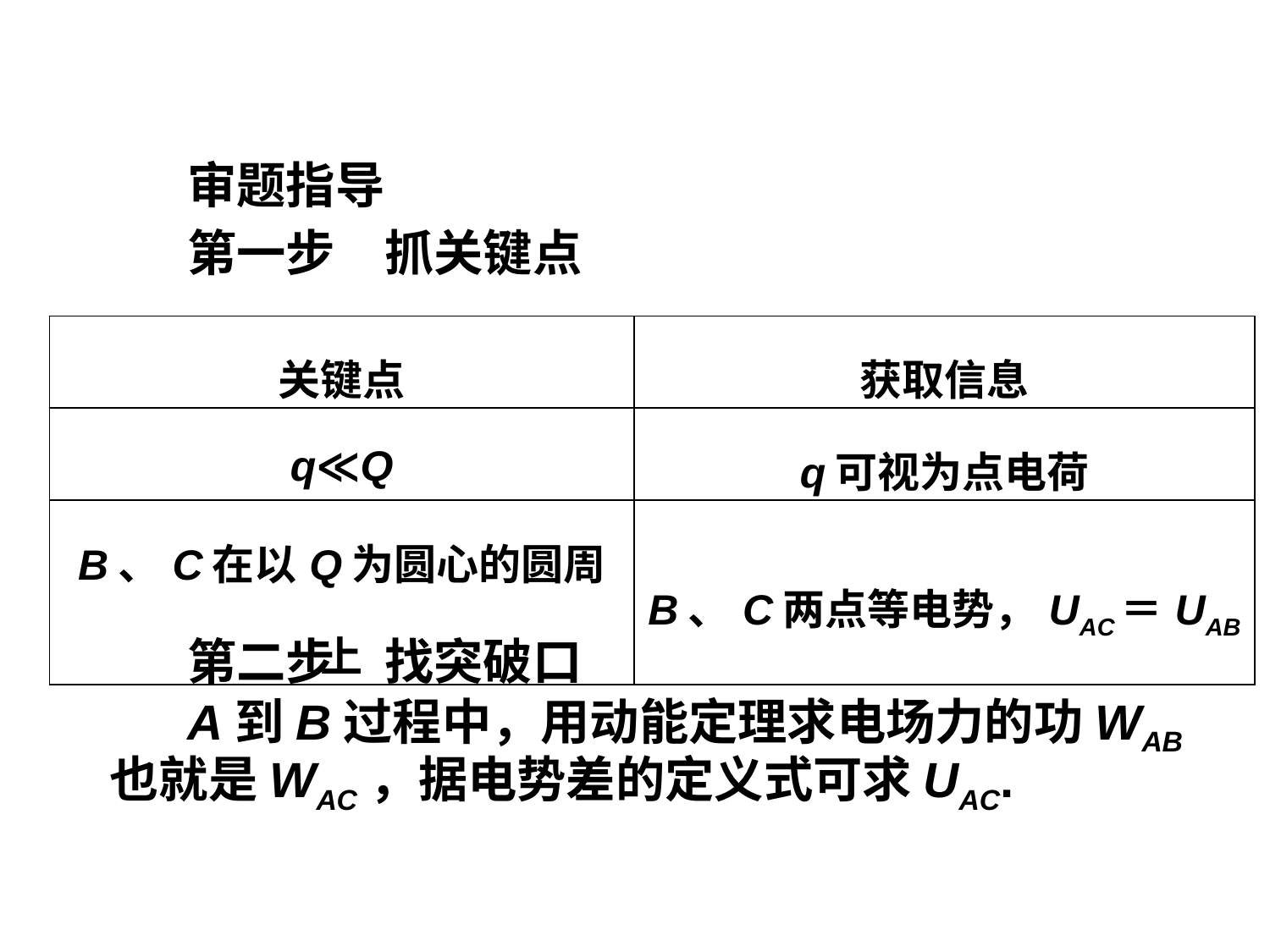

审题指导
第一步　抓关键点

第二步　找突破口
A到B过程中，用动能定理求电场力的功WAB也就是WAC，据电势差的定义式可求UAC.

| 关键点 | 获取信息 |
| --- | --- |
| q≪Q | q可视为点电荷 |
| B、C在以Q为圆心的圆周上 | B、C两点等电势，UAC＝UAB |